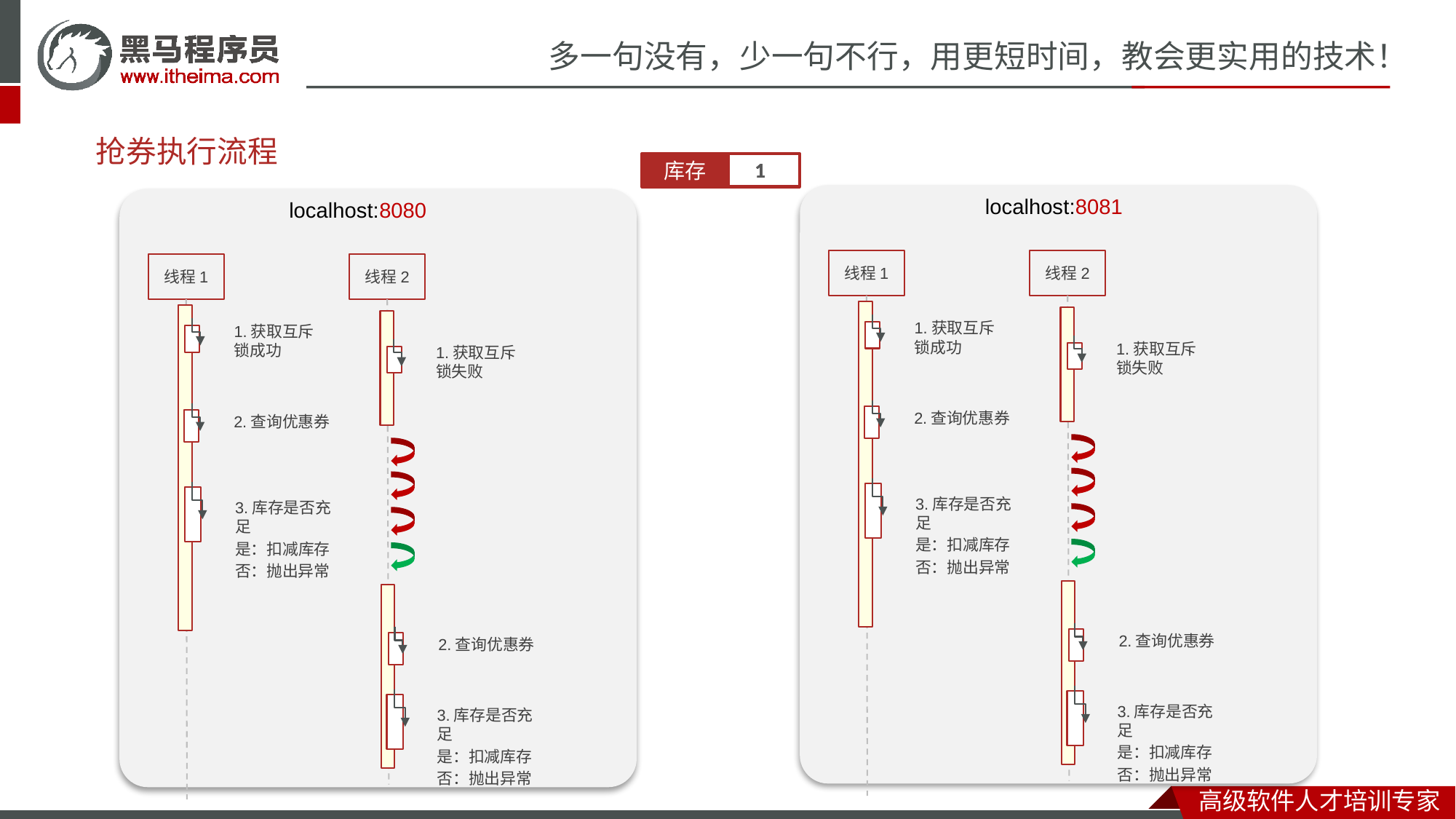

# 抢券执行流程
1
1
1

库存

localhost:8081

localhost:8080
线程1
线程2
线程1
线程2

1.获取互斥锁成功
1.获取互斥锁成功

1.获取互斥锁失败
1.获取互斥锁失败

2.查询优惠券

2.查询优惠券

3.库存是否充足
是：扣减库存
否：抛出异常

3.库存是否充足
是：扣减库存
否：抛出异常

2.查询优惠券

2.查询优惠券

3.库存是否充足
是：扣减库存
否：抛出异常

3.库存是否充足
是：扣减库存
否：抛出异常